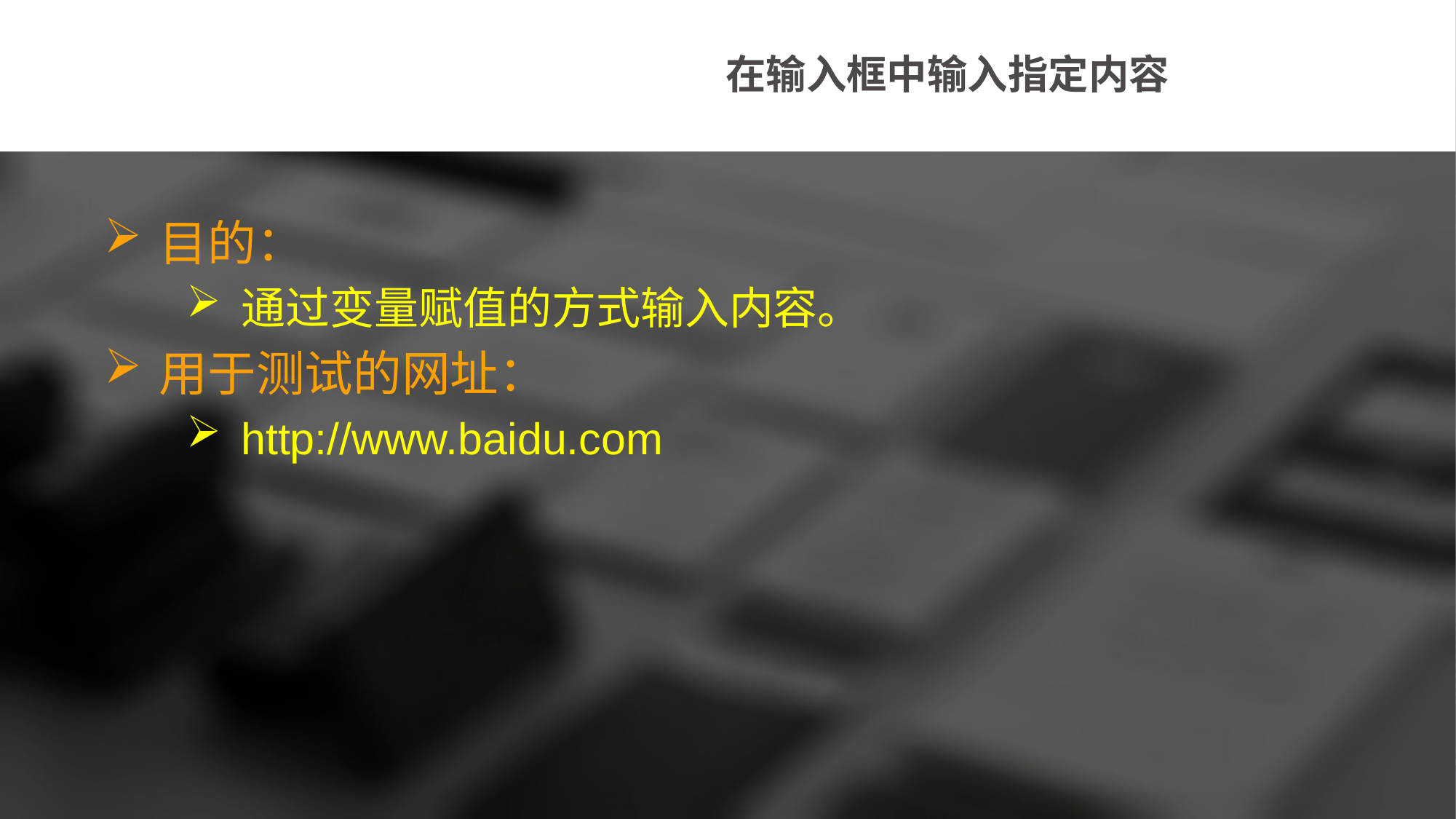

在输入框中输入指定内容
目的：
通过变量赋值的方式输入内容。
用于测试的网址：
http://www.baidu.com